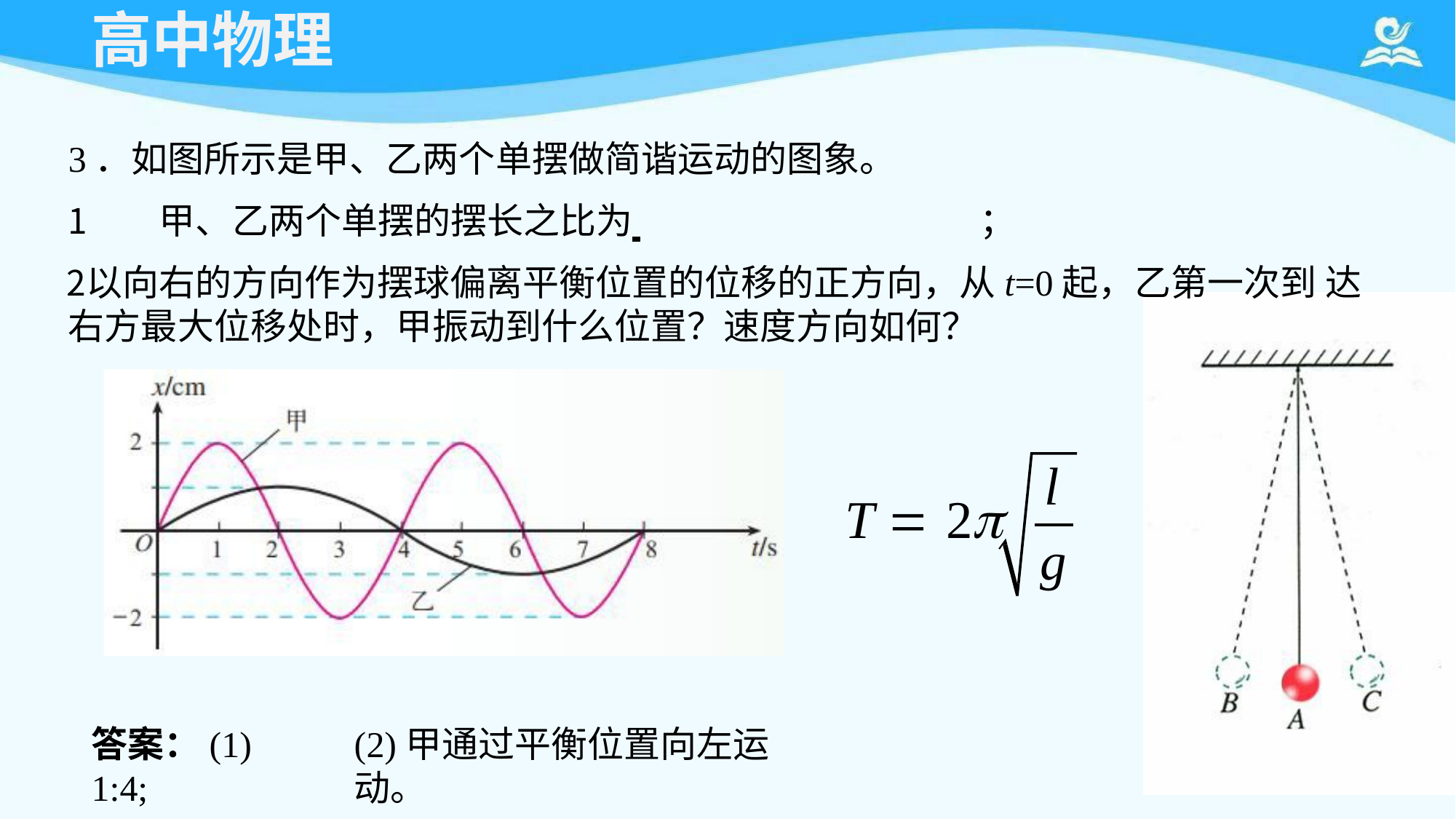

# 高中物理
3．如图所示是甲、乙两个单摆做简谐运动的图象。
甲、乙两个单摆的摆长之比为 	；
以向右的方向作为摆球偏离平衡位置的位移的正方向，从t=0起，乙第一次到 达右方最大位移处时，甲振动到什么位置？速度方向如何？

l

T = 2π

g

答案：(1)	1:4;
(2)甲通过平衡位置向左运动。